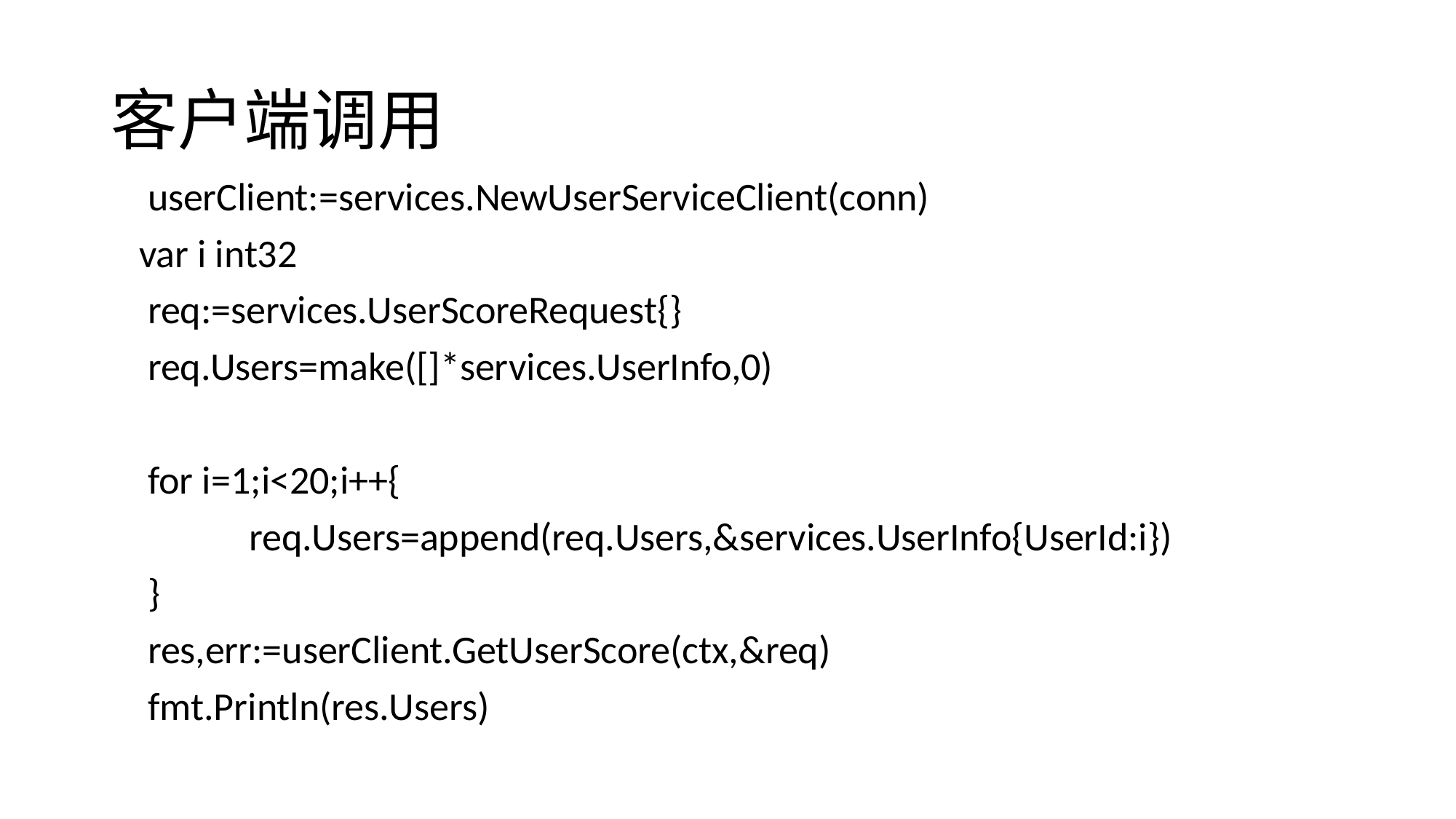

# 客户端调用
	 userClient:=services.NewUserServiceClient(conn)
	var i int32
	 req:=services.UserScoreRequest{}
	 req.Users=make([]*services.UserInfo,0)

	 for i=1;i<20;i++{
	 	 req.Users=append(req.Users,&services.UserInfo{UserId:i})
	 }
	 res,err:=userClient.GetUserScore(ctx,&req)
	 fmt.Println(res.Users)